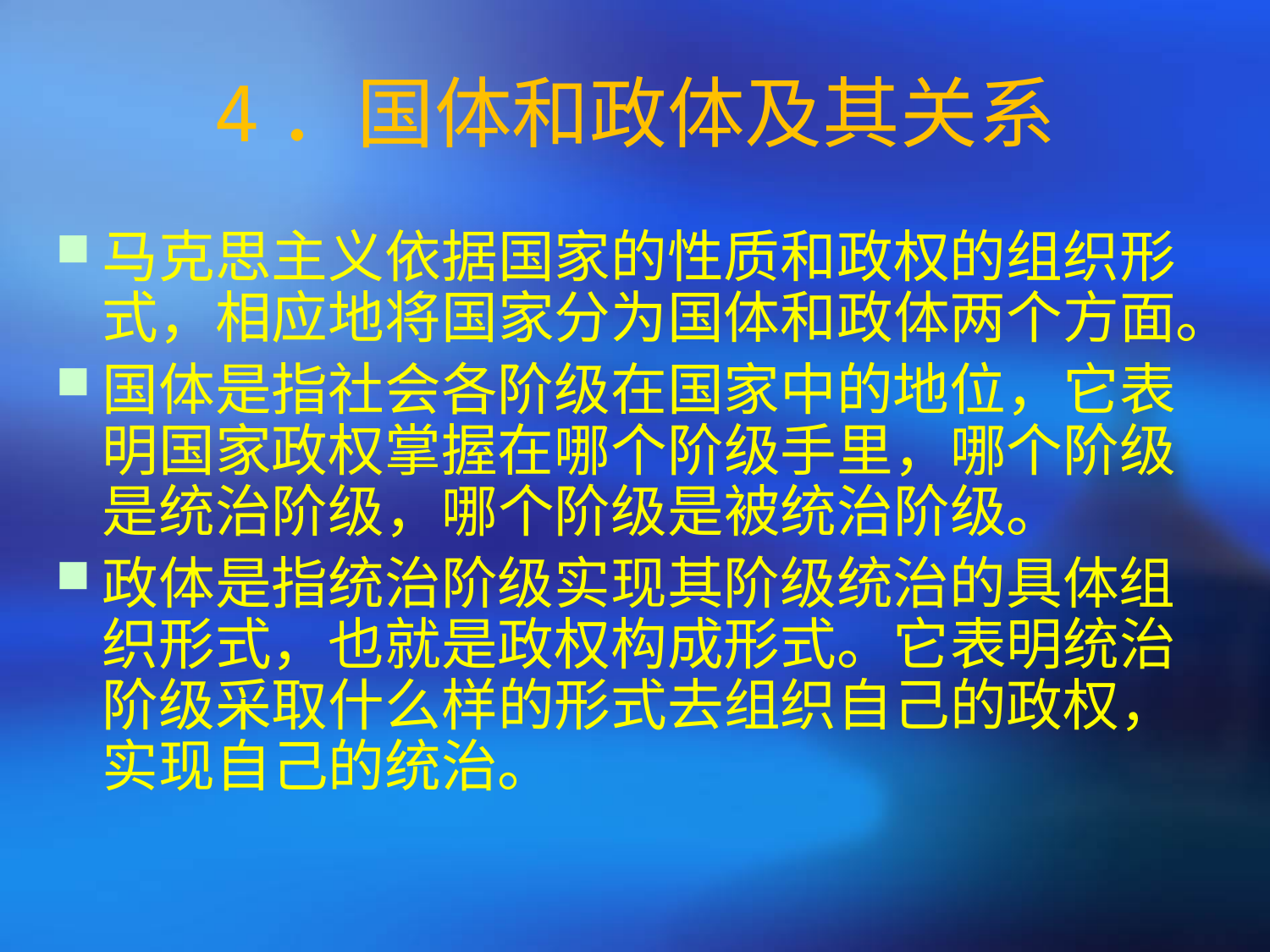

# 4．国体和政体及其关系
马克思主义依据国家的性质和政权的组织形式，相应地将国家分为国体和政体两个方面。
国体是指社会各阶级在国家中的地位，它表明国家政权掌握在哪个阶级手里，哪个阶级是统治阶级，哪个阶级是被统治阶级。
政体是指统治阶级实现其阶级统治的具体组织形式，也就是政权构成形式。它表明统治阶级采取什么样的形式去组织自己的政权，实现自己的统治。